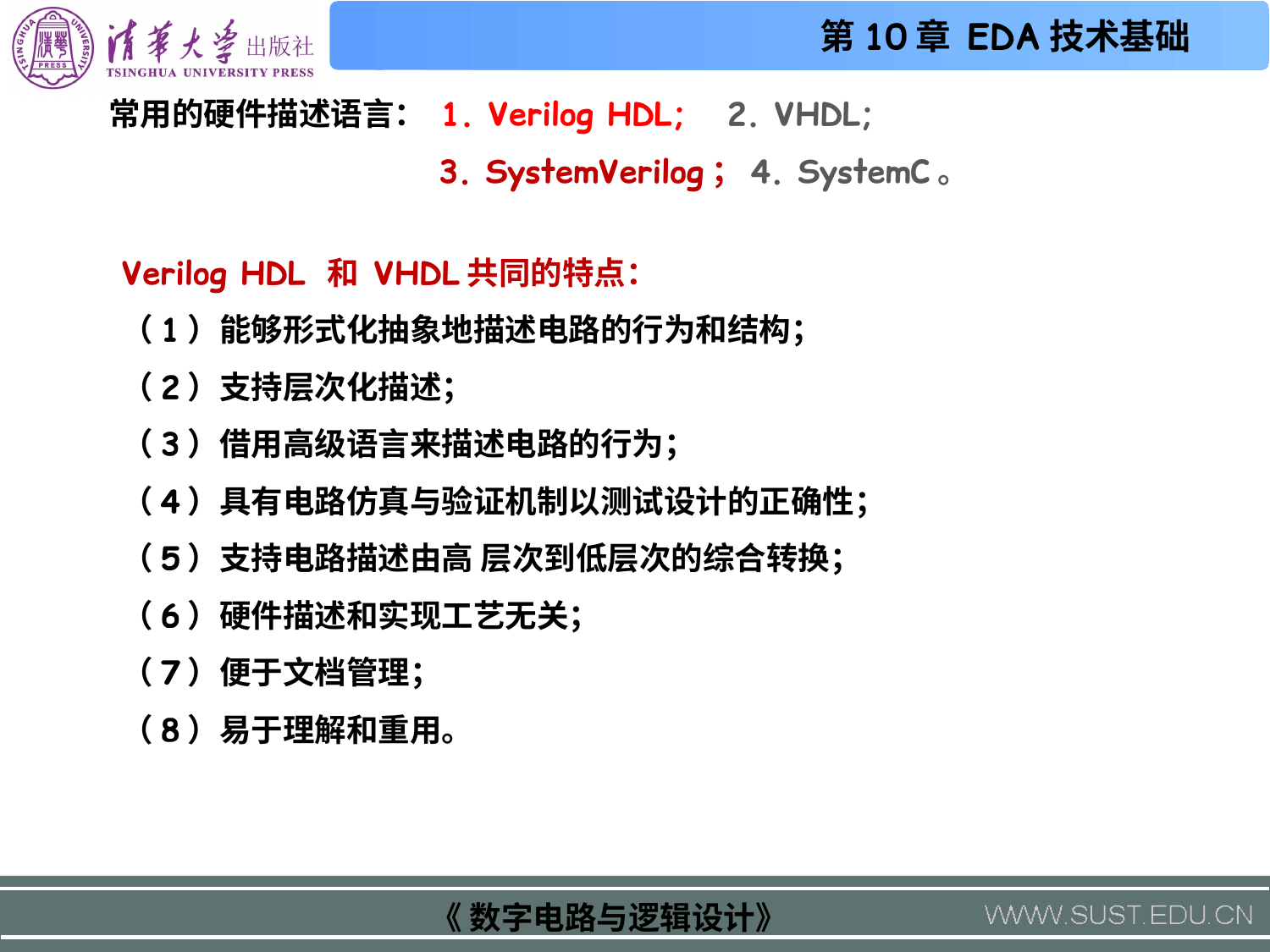

常用的硬件描述语言： 1. Verilog HDL;   2. VHDL;
                        3. SystemVerilog；4. SystemC。
Verilog HDL 和 VHDL共同的特点：
（1）能够形式化抽象地描述电路的行为和结构；
（2）支持层次化描述；
（3）借用高级语言来描述电路的行为；
（4）具有电路仿真与验证机制以测试设计的正确性；
（5）支持电路描述由高 层次到低层次的综合转换；
（6）硬件描述和实现工艺无关；
（7）便于文档管理；
（8）易于理解和重用。